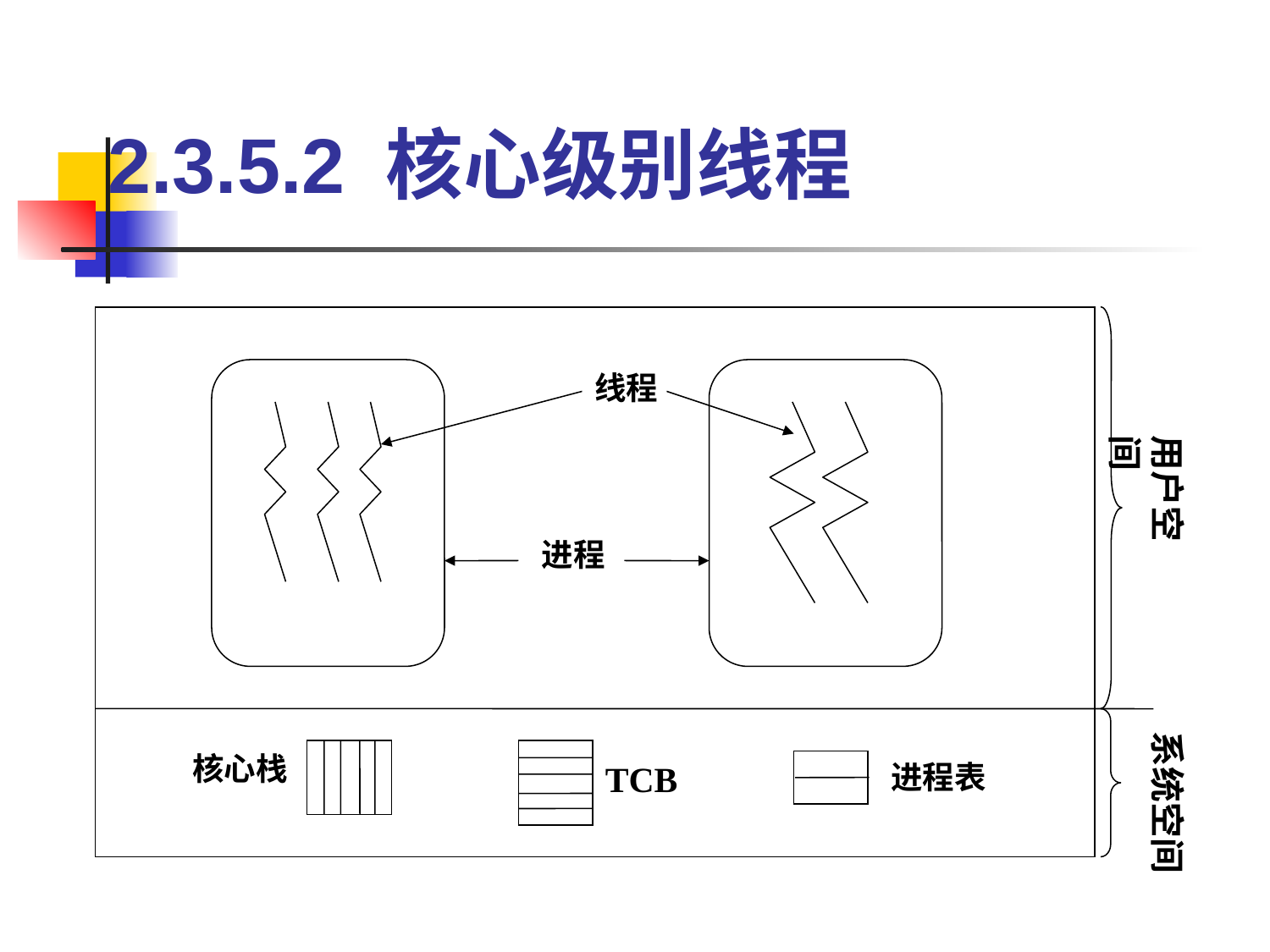

2.3.5.2 核心级别线程

线程

用户空间
进程

系统空间

核心栈

TCB
进程表